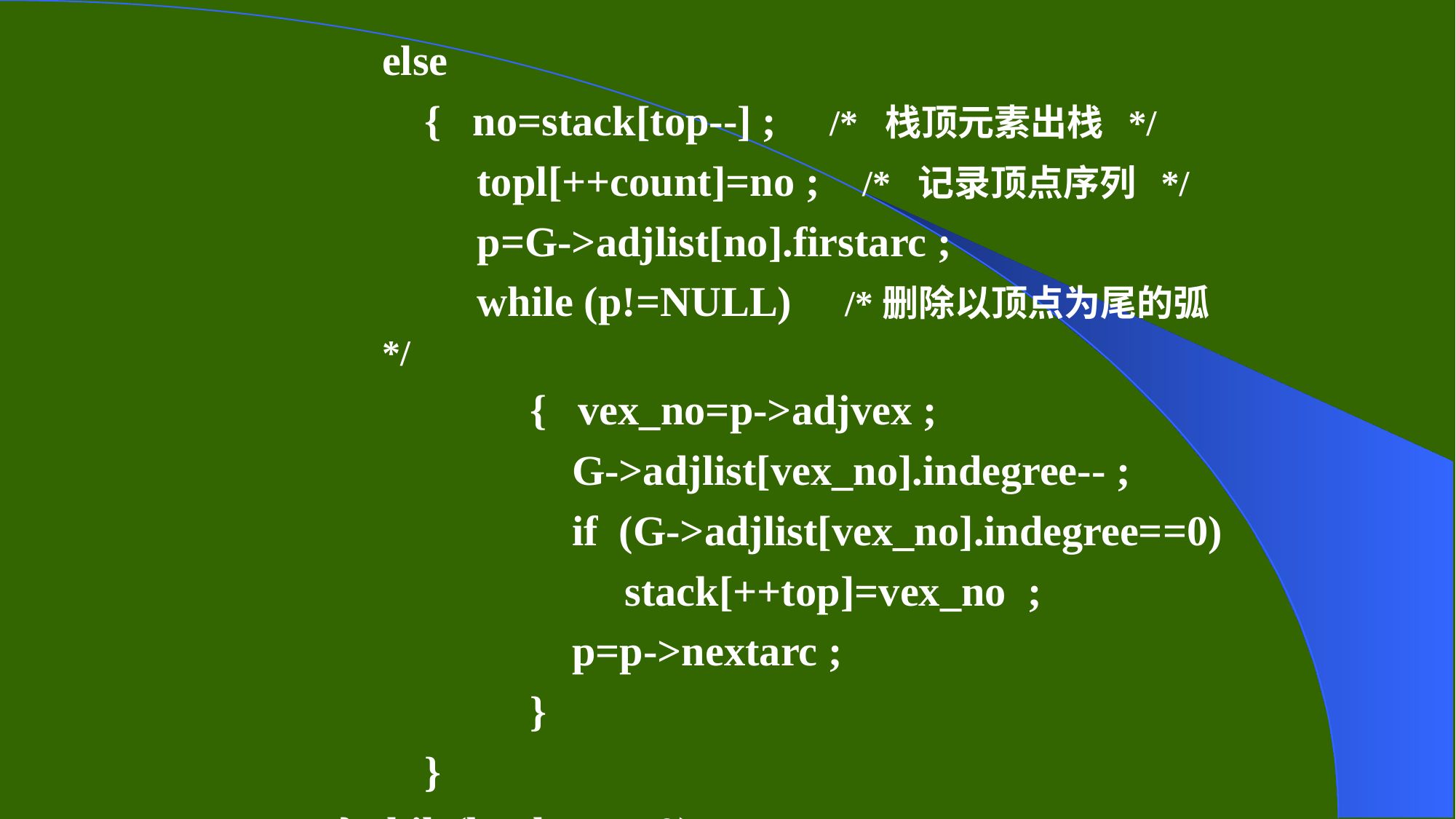

else
    {   no=stack[top--] ;     /*  栈顶元素出栈  */
         topl[++count]=no ;    /*  记录顶点序列  */
         p=G->adjlist[no].firstarc ;
         while (p!=NULL)     /*删除以顶点为尾的弧*/
              {   vex_no=p->adjvex ;
                  G->adjlist[vex_no].indegree-- ;
                  if  (G->adjlist[vex_no].indegree==0)
                       stack[++top]=vex_no  ;
                  p=p->nextarc ;
              }
    }
}while(boolean==0) ;